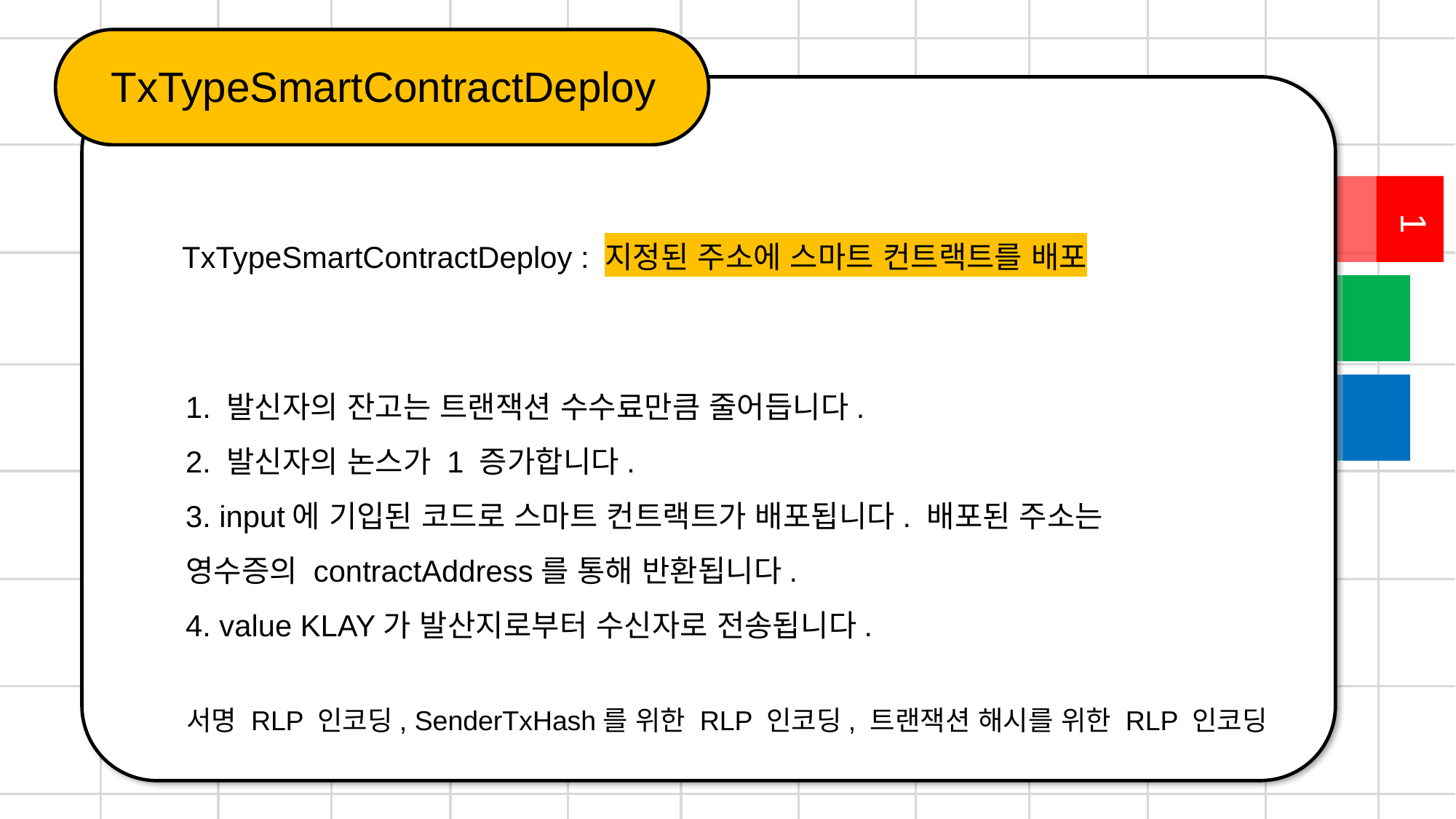

TxTypeSmartContractDeploy

1
TxTypeSmartContractDeploy : 지정된 주소에 스마트 컨트랙트를 배포

1. 발신자의 잔고는 트랜잭션 수수료만큼 줄어듭니다.
2. 발신자의 논스가 1 증가합니다.
3. input에 기입된 코드로 스마트 컨트랙트가 배포됩니다. 배포된 주소는 영수증의 contractAddress를 통해 반환됩니다.
4. value KLAY가 발산지로부터 수신자로 전송됩니다.

서명 RLP 인코딩, SenderTxHash를 위한 RLP 인코딩, 트랜잭션 해시를 위한 RLP 인코딩